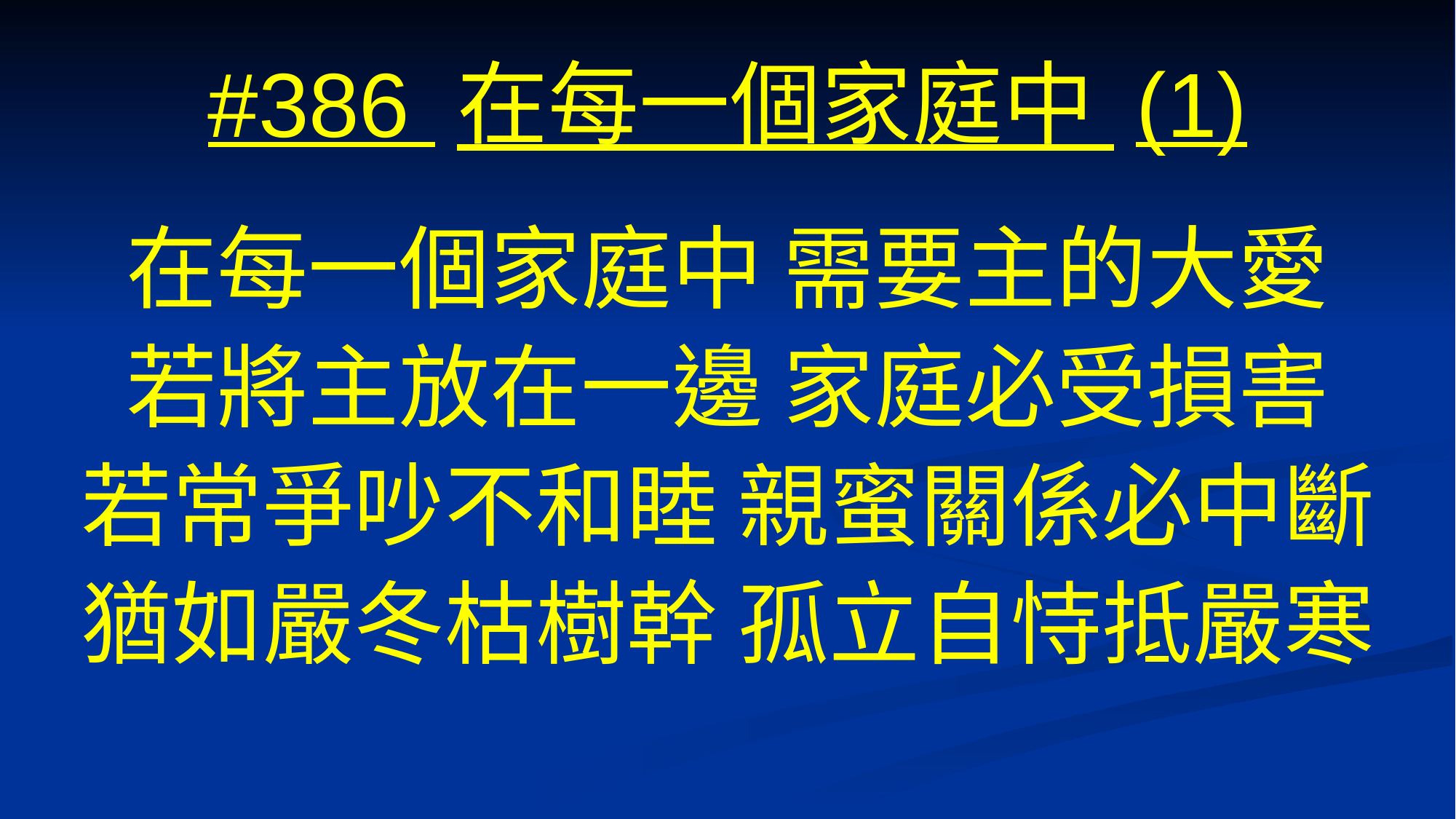

# #386 在每一個家庭中 (1)
在每一個家庭中 需要主的大愛
若將主放在一邊 家庭必受損害
若常爭吵不和睦 親蜜關係必中斷
猶如嚴冬枯樹幹 孤立自恃抵嚴寒